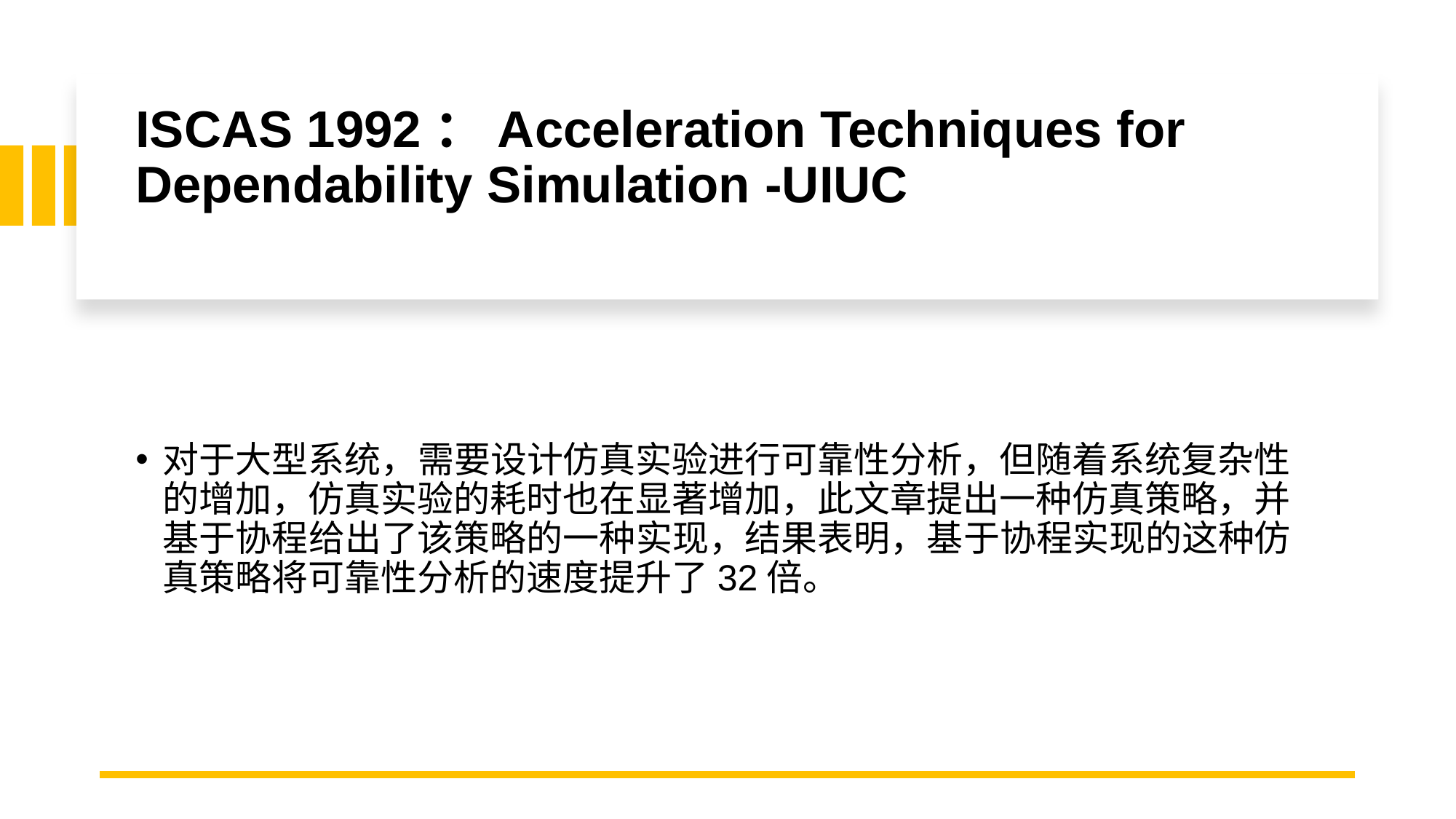

# ISCAS 1992：Acceleration Techniques for Dependability Simulation -UIUC

对于大型系统，需要设计仿真实验进行可靠性分析，但随着系统复杂性的增加，仿真实验的耗时也在显著增加，此文章提出一种仿真策略，并基于协程给出了该策略的一种实现，结果表明，基于协程实现的这种仿真策略将可靠性分析的速度提升了32倍。